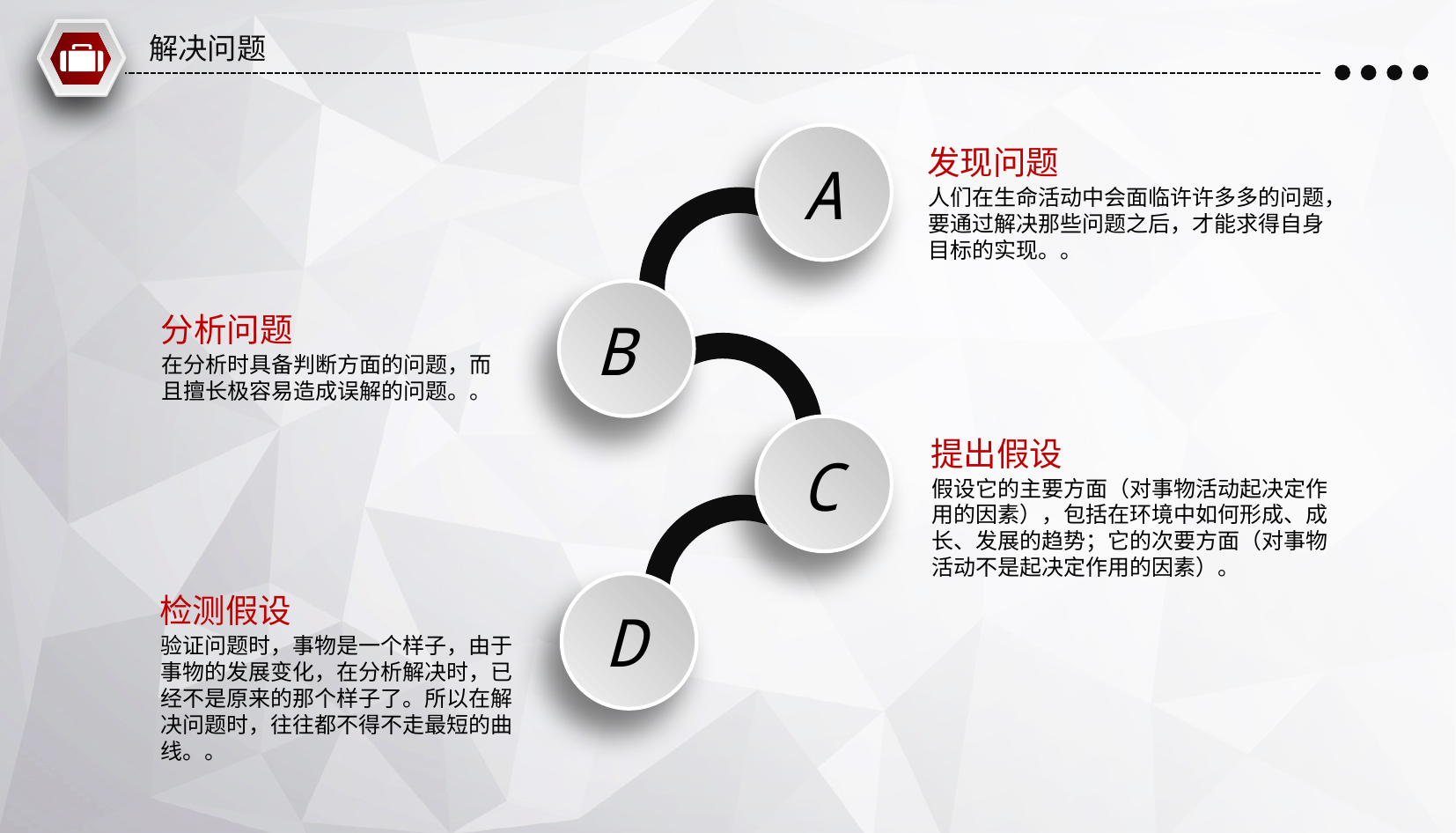

解决问题

发现问题
A
人们在生命活动中会面临许许多多的问题，
要通过解决那些问题之后，才能求得自身
目标的实现。。

分析问题
B

在分析时具备判断方面的问题，而
且擅长极容易造成误解的问题。。

提出假设
C
假设它的主要方面（对事物活动起决定作
用的因素），包括在环境中如何形成、成
长、发展的趋势；它的次要方面（对事物
活动不是起决定作用的因素）。

检测假设
D
验证问题时，事物是一个样子，由于
事物的发展变化，在分析解决时，已
经不是原来的那个样子了。所以在解
决问题时，往往都不得不走最短的曲
线。。